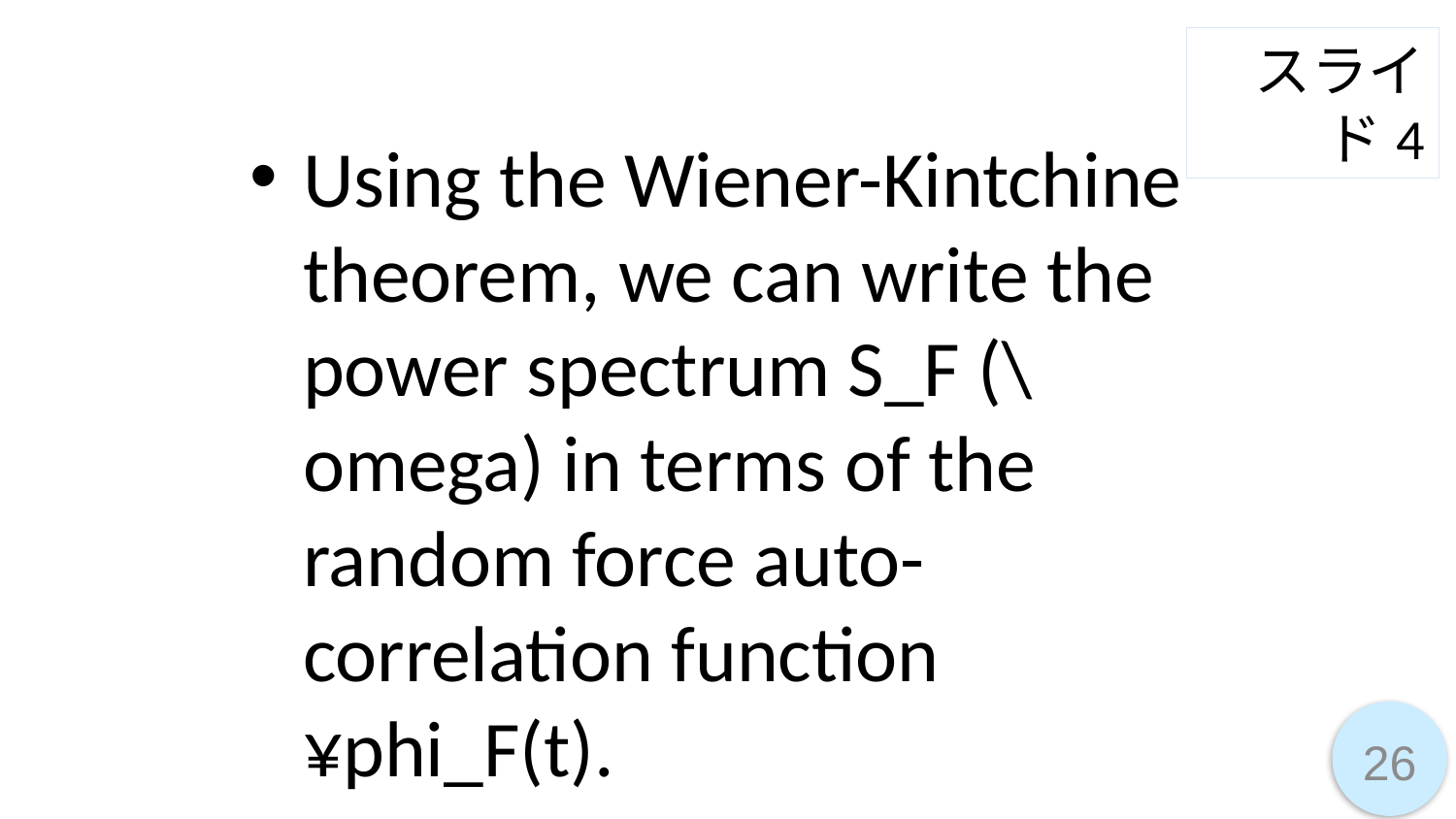

スライド4
Using the Wiener-Kintchine theorem, we can write the power spectrum S_F (\omega) in terms of the random force auto-correlation function ¥phi_F(t).
26